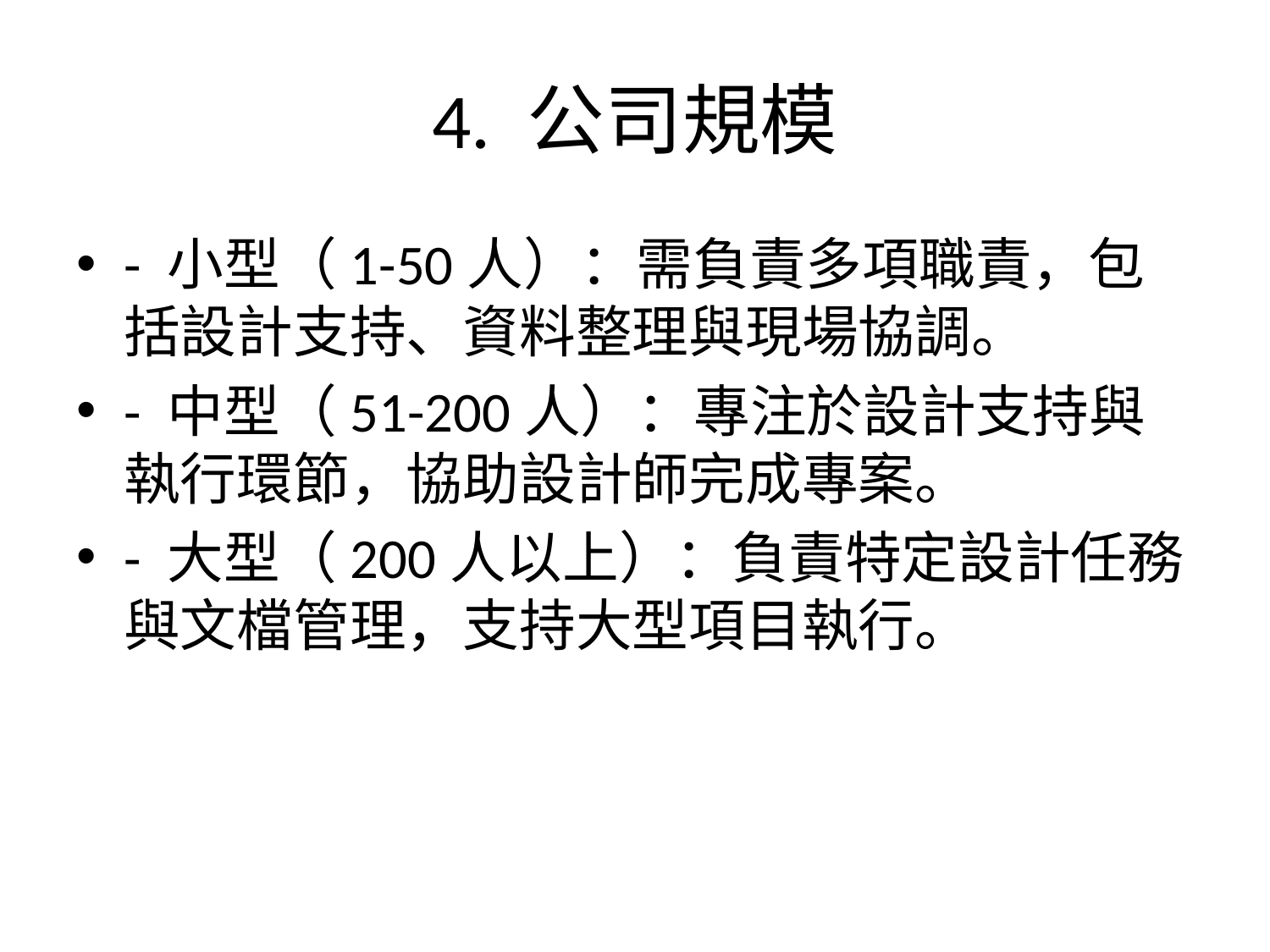

# 4. 公司規模
- 小型（1-50人）：需負責多項職責，包括設計支持、資料整理與現場協調。
- 中型（51-200人）：專注於設計支持與執行環節，協助設計師完成專案。
- 大型（200人以上）：負責特定設計任務與文檔管理，支持大型項目執行。